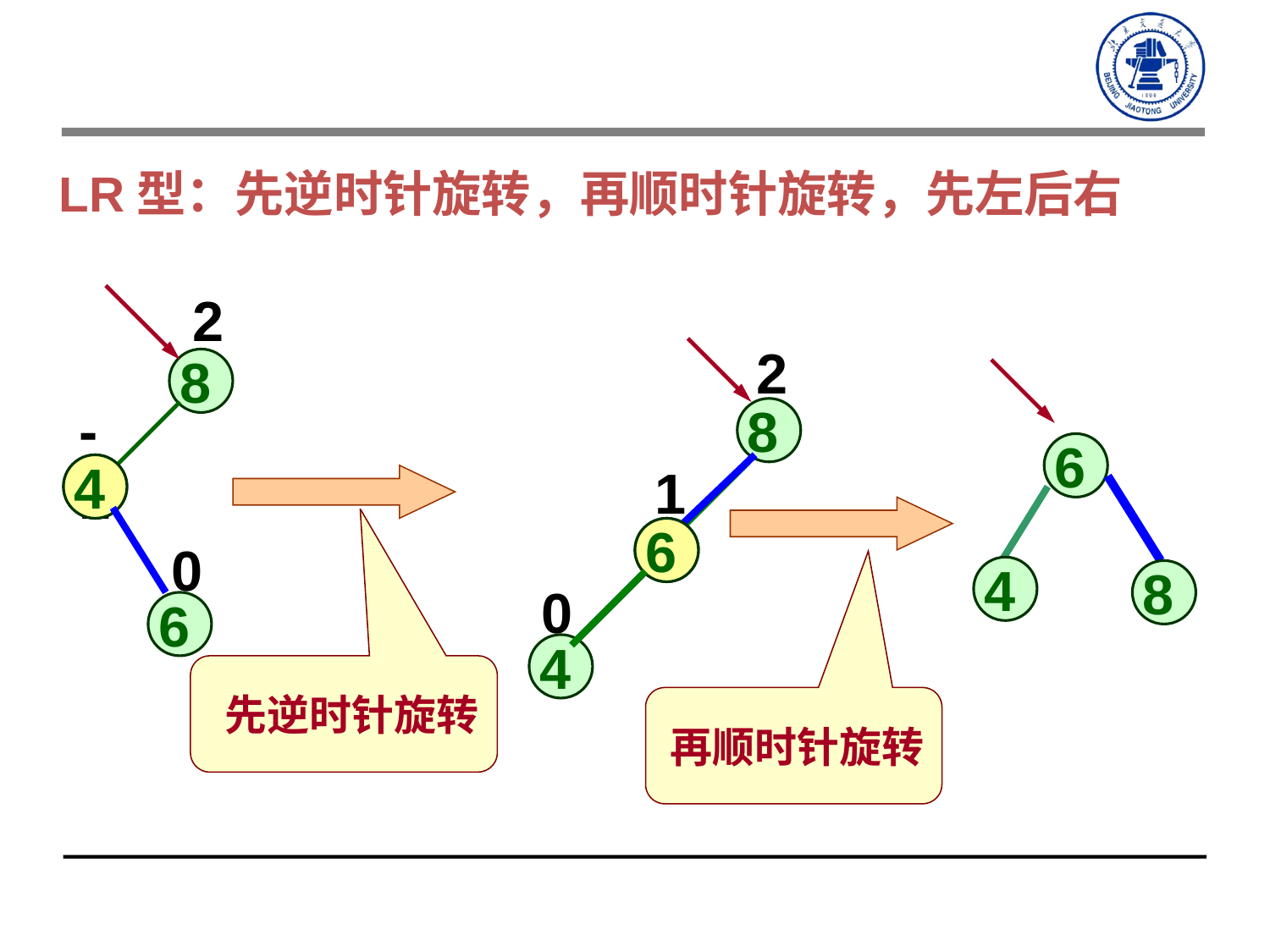

LR型：先逆时针旋转，再顺时针旋转，先左后右
2

2

8

-1
8

6
1
4
4

6
6
0
4
8
0

6
4
先逆时针旋转
再顺时针旋转